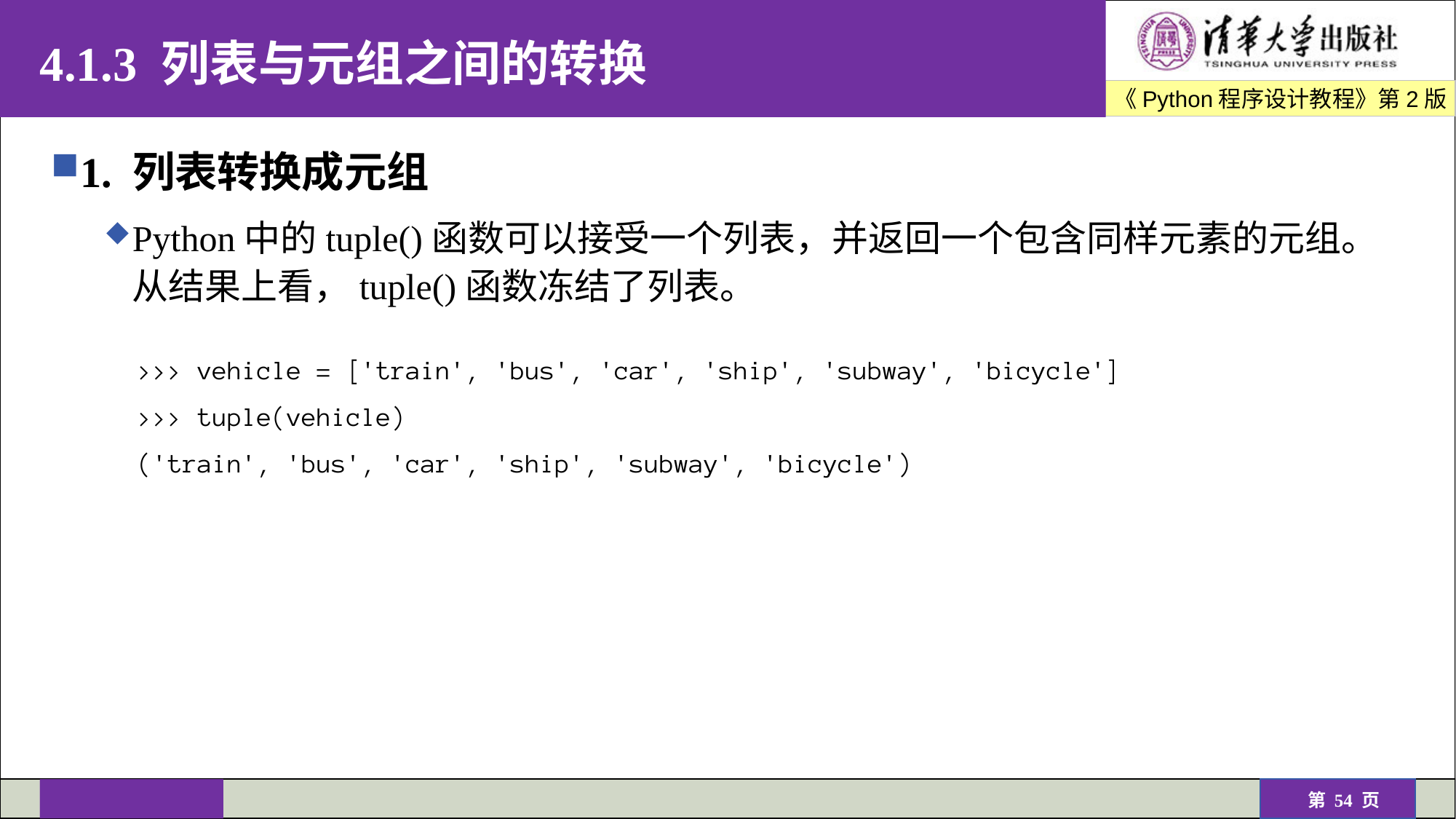

# 4.1.3 列表与元组之间的转换
1. 列表转换成元组
Python中的tuple()函数可以接受一个列表，并返回一个包含同样元素的元组。从结果上看，tuple()函数冻结了列表。
>>> vehicle = ['train', 'bus', 'car', 'ship', 'subway', 'bicycle']
>>> tuple(vehicle)
('train', 'bus', 'car', 'ship', 'subway', 'bicycle')